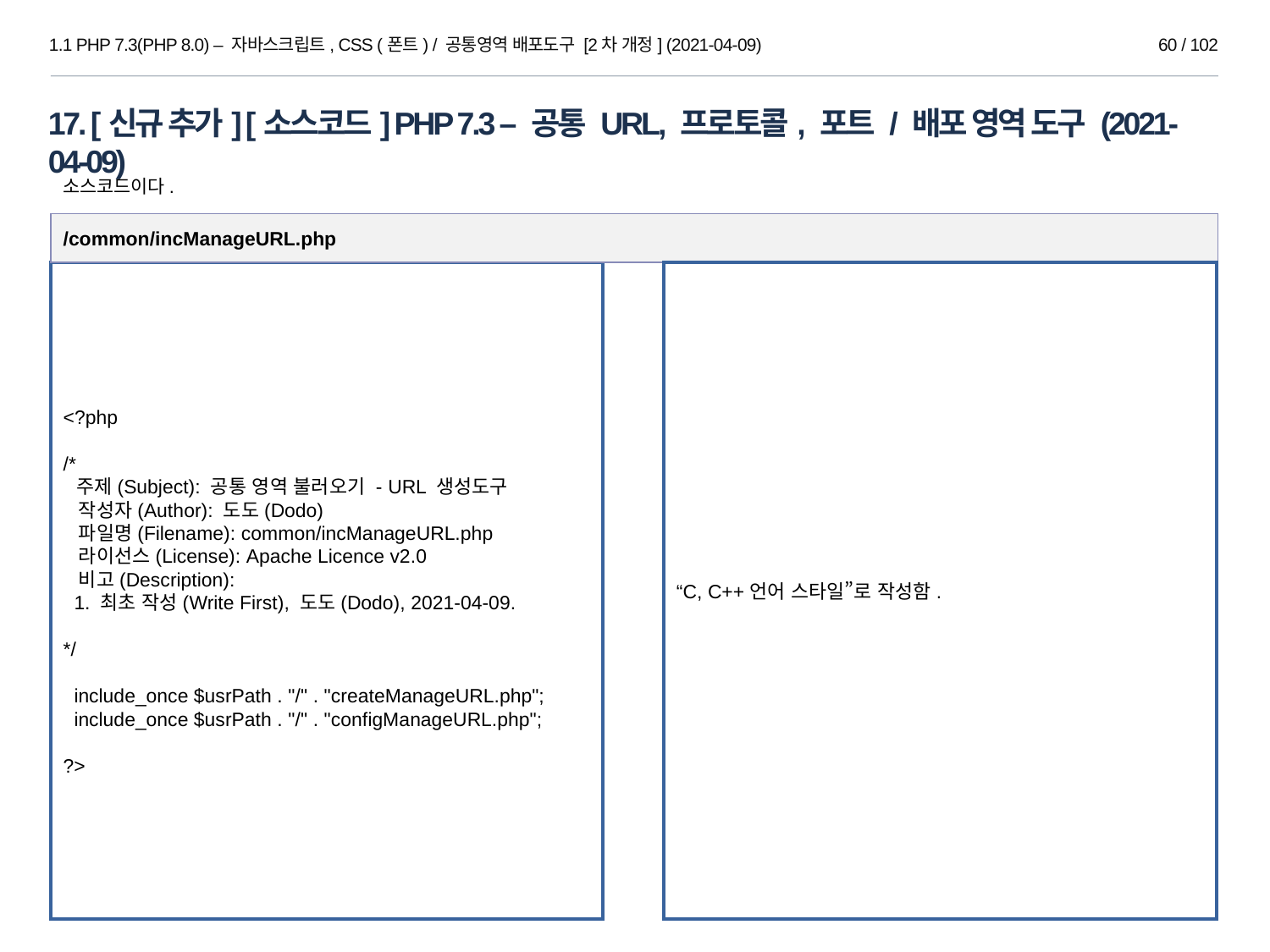

1.1 PHP 7.3(PHP 8.0) – 자바스크립트, CSS (폰트) / 공통영역 배포도구 [2차 개정] (2021-04-09)
60 / 102

17. [신규 추가] [소스코드] PHP 7.3 – 공통 URL, 프로토콜, 포트 / 배포 영역 도구 (2021-04-09)
소스코드이다.
/common/incManageURL.php
“C, C++언어 스타일”로 작성함.
<?php

/*
  주제(Subject): 공통 영역 불러오기 - URL 생성도구
  작성자(Author): 도도(Dodo)
  파일명(Filename): common/incManageURL.php
  라이선스(License): Apache Licence v2.0
  비고(Description):
  1. 최초 작성(Write First), 도도(Dodo), 2021-04-09.

*/

  include_once $usrPath . "/" . "createManageURL.php";
  include_once $usrPath . "/" . "configManageURL.php";

?>